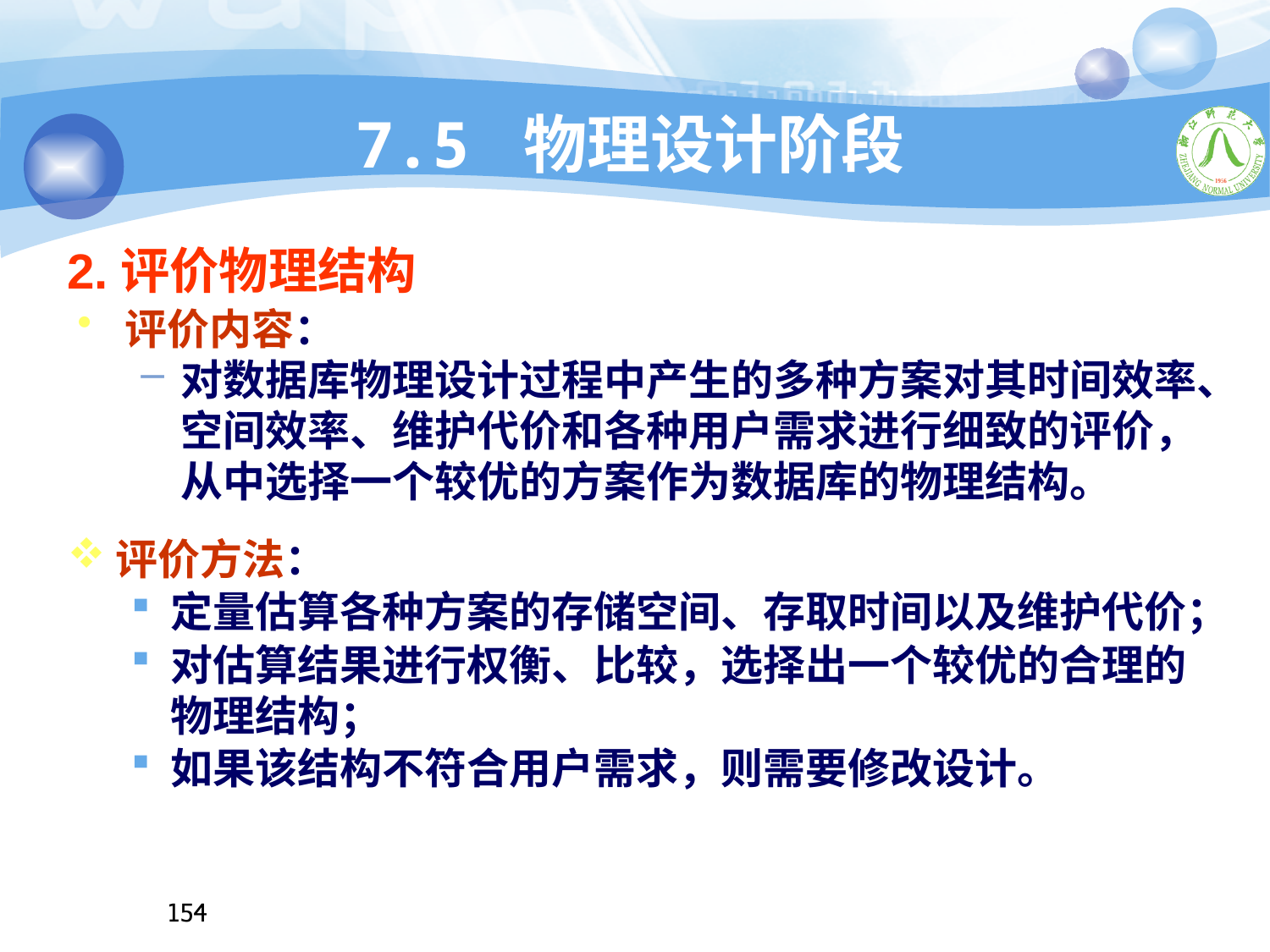

# 7.5 物理设计阶段
2.评价物理结构
评价内容：
对数据库物理设计过程中产生的多种方案对其时间效率、空间效率、维护代价和各种用户需求进行细致的评价，从中选择一个较优的方案作为数据库的物理结构。
评价方法：
定量估算各种方案的存储空间、存取时间以及维护代价；
对估算结果进行权衡、比较，选择出一个较优的合理的物理结构；
如果该结构不符合用户需求，则需要修改设计。
154